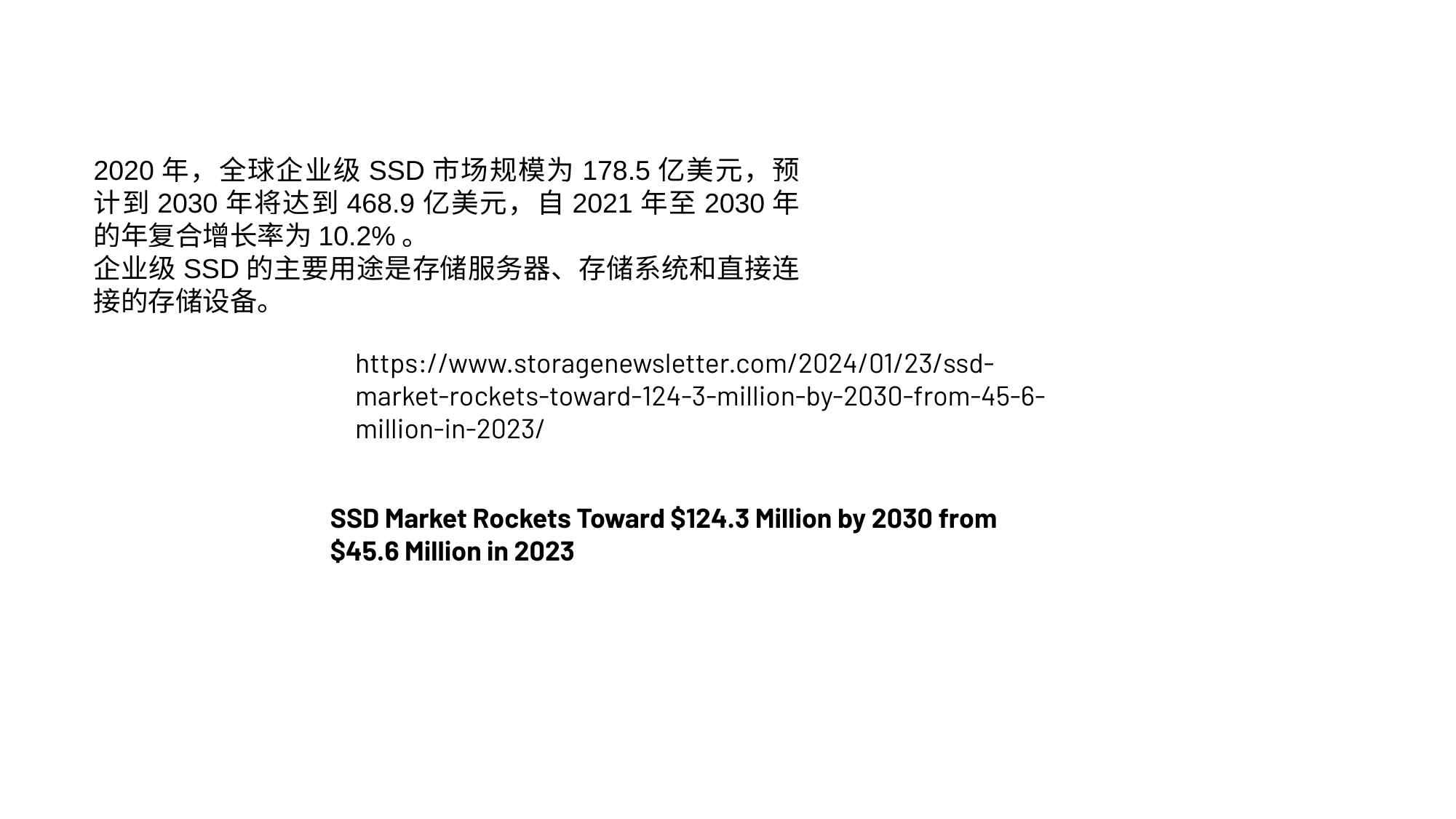

2020年，全球企业级SSD市场规模为178.5亿美元，预计到2030年将达到468.9亿美元，自2021年至2030年的年复合增长率为10.2%。
企业级SSD的主要用途是存储服务器、存储系统和直接连接的存储设备。
https://www.storagenewsletter.com/2024/01/23/ssd-market-rockets-toward-124-3-million-by-2030-from-45-6-million-in-2023/
SSD Market Rockets Toward $124.3 Million by 2030 from $45.6 Million in 2023